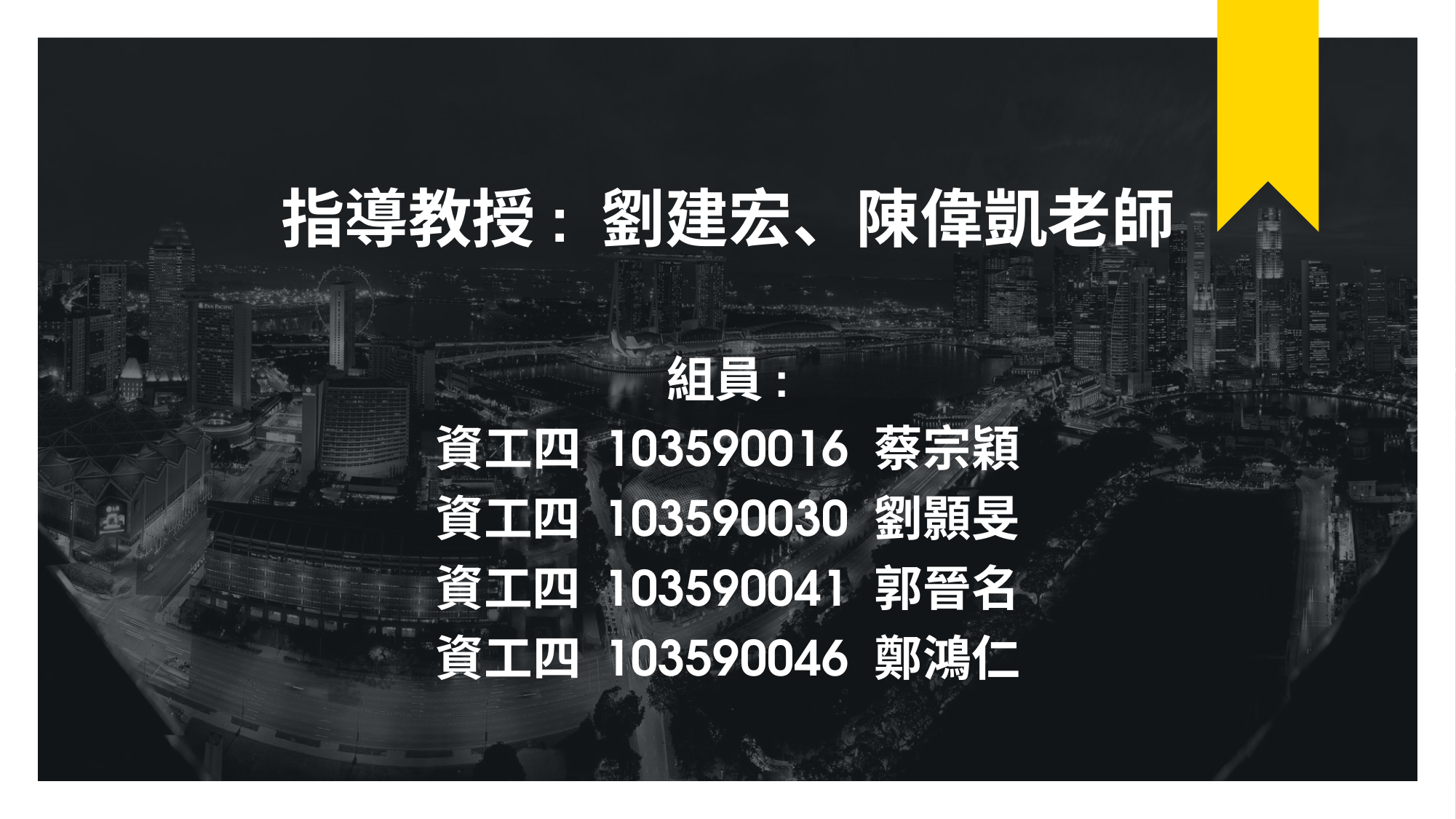

指導教授: 劉建宏、陳偉凱老師
組員:
資工四 103590016 蔡宗穎
資工四 103590030 劉顥旻
資工四 103590041 郭晉名
資工四 103590046 鄭鴻仁
1